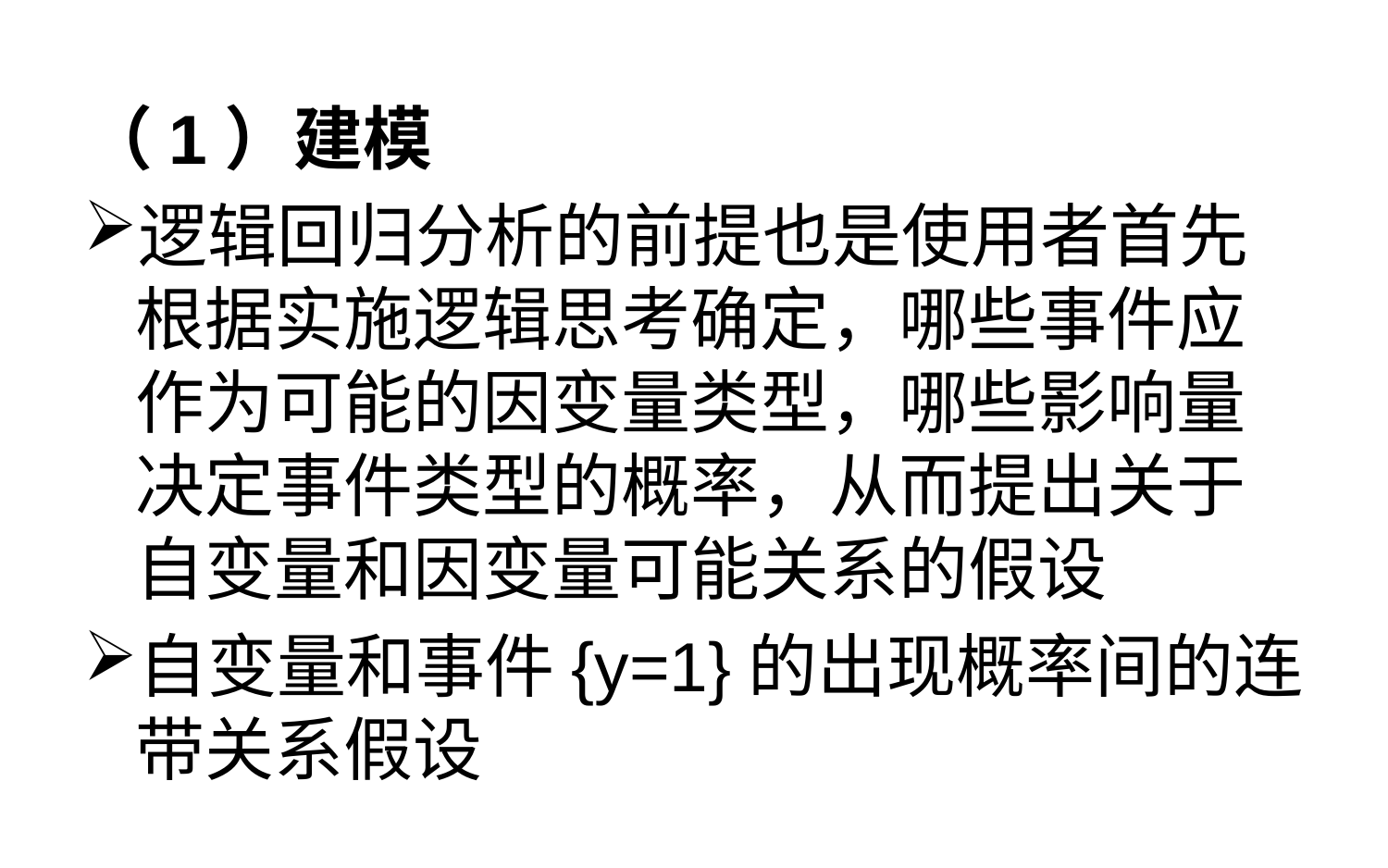

（1）建模
逻辑回归分析的前提也是使用者首先根据实施逻辑思考确定，哪些事件应作为可能的因变量类型，哪些影响量决定事件类型的概率，从而提出关于自变量和因变量可能关系的假设
自变量和事件{y=1}的出现概率间的连带关系假设